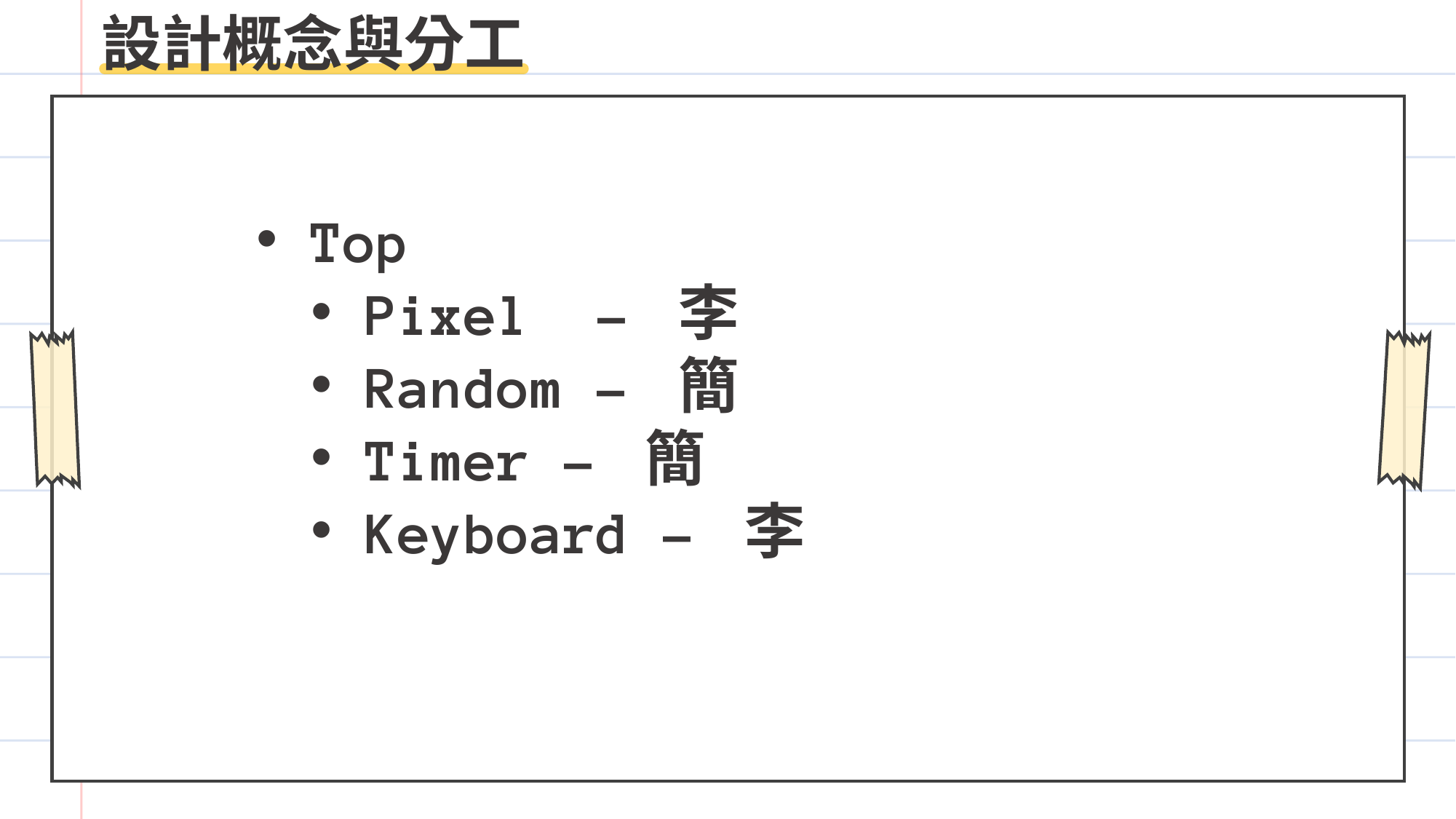

設計概念與分工

Top
Pixel  – 李
Random – 簡
Timer – 簡
Keyboard – 李